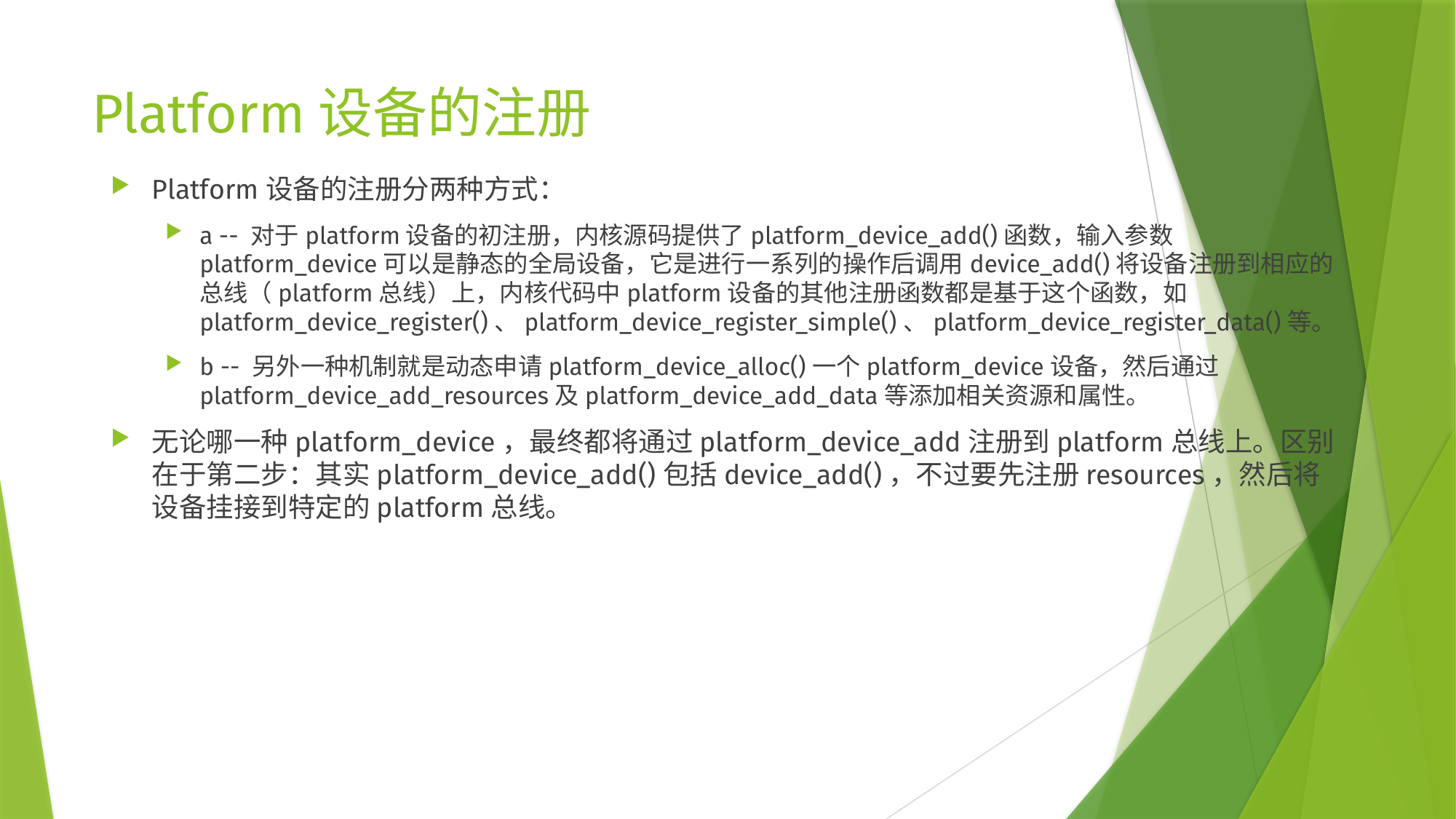

# Platform设备的注册
Platform设备的注册分两种方式：
a -- 对于platform设备的初注册，内核源码提供了platform_device_add()函数，输入参数platform_device可以是静态的全局设备，它是进行一系列的操作后调用device_add()将设备注册到相应的总线（platform总线）上，内核代码中platform设备的其他注册函数都是基于这个函数，如platform_device_register()、platform_device_register_simple()、platform_device_register_data()等。
b -- 另外一种机制就是动态申请platform_device_alloc()一个platform_device设备，然后通过platform_device_add_resources及platform_device_add_data等添加相关资源和属性。
无论哪一种platform_device，最终都将通过platform_device_add注册到platform总线上。区别在于第二步：其实platform_device_add()包括device_add()，不过要先注册resources，然后将设备挂接到特定的platform总线。